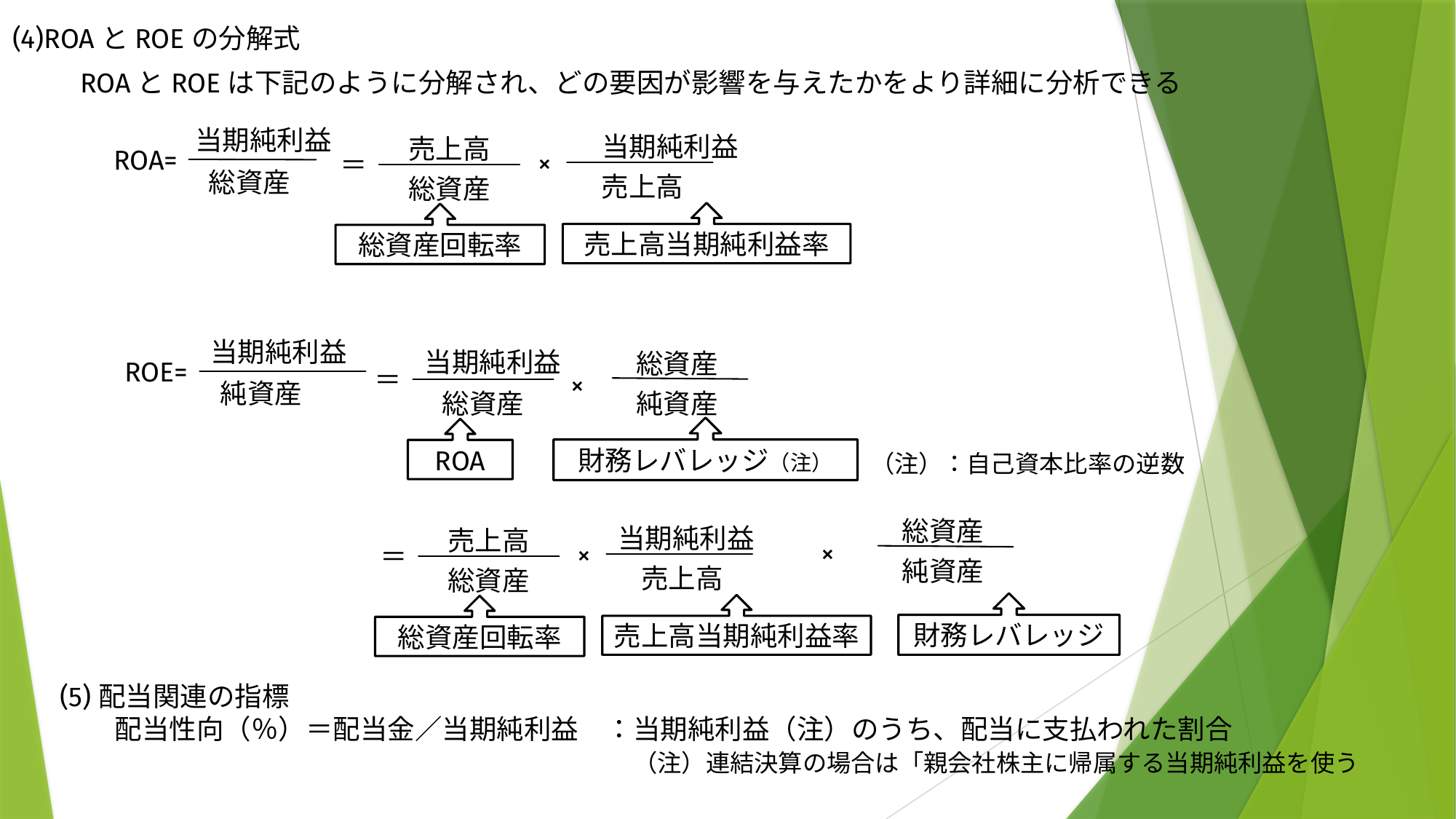

(4)ROAとROEの分解式
ROAとROEは下記のように分解され、どの要因が影響を与えたかをより詳細に分析できる
当期純利益
ROA=
総資産
当期純利益
×
売上高
売上高
＝
総資産
売上高当期純利益率
総資産回転率
当期純利益
ROE=
純資産
当期純利益
＝
総資産
総資産

純資産
財務レバレッジ（注）
ROA
（注）：自己資本比率の逆数
総資産

純資産
当期純利益
×
売上高
売上高
＝
総資産
売上高当期純利益率
総資産回転率
財務レバレッジ
×
×
(5)配当関連の指標
　　配当性向（％）＝配当金／当期純利益　：当期純利益（注）のうち、配当に支払われた割合
　　　　　　　　　　　　　　　　　　　　　（注）連結決算の場合は「親会社株主に帰属する当期純利益を使う